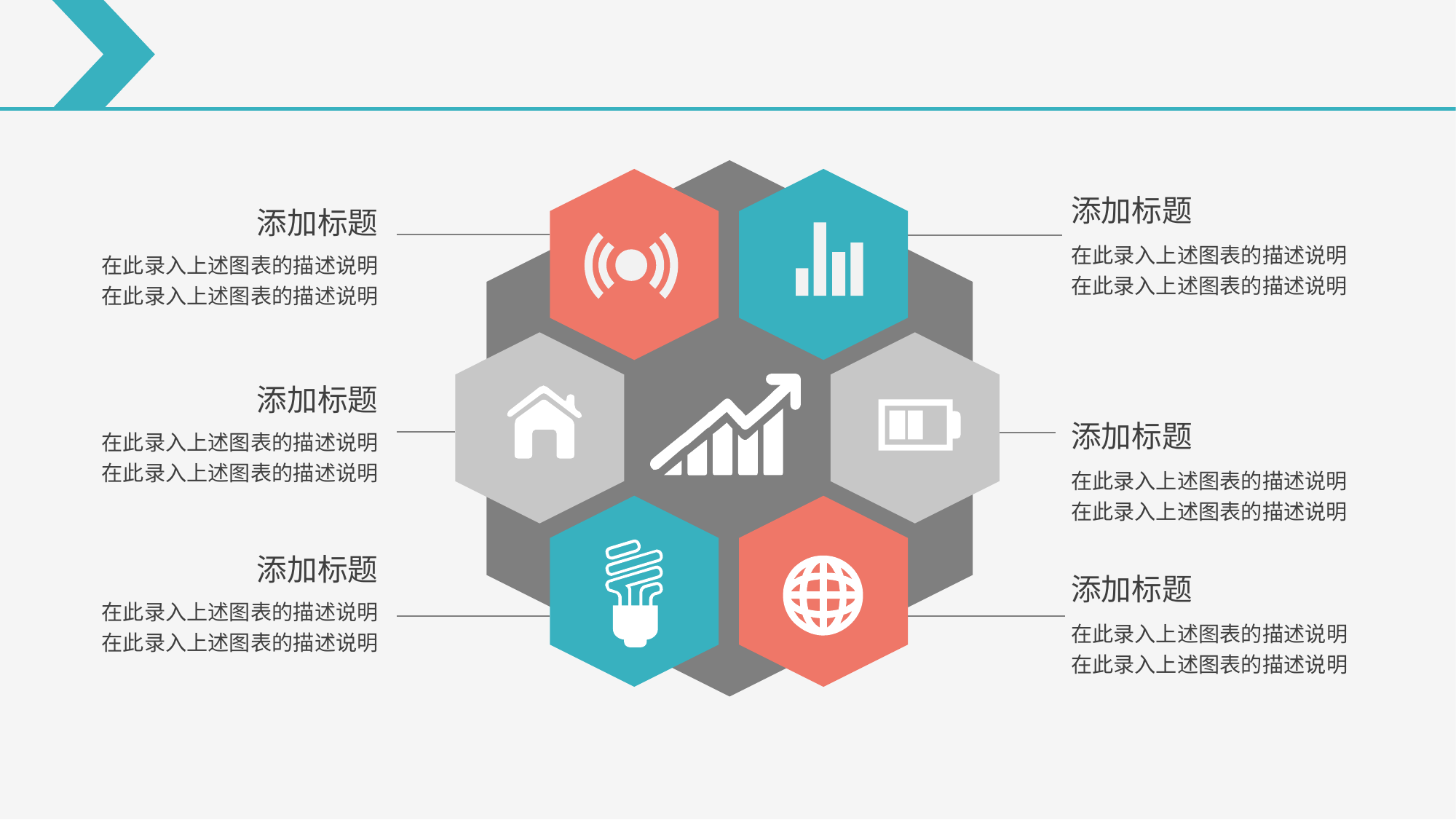

添加标题
添加标题
在此录入上述图表的描述说明在此录入上述图表的描述说明
在此录入上述图表的描述说明
在此录入上述图表的描述说明

添加标题
添加标题
在此录入上述图表的描述说明在此录入上述图表的描述说明
在此录入上述图表的描述说明在此录入上述图表的描述说明

添加标题
添加标题
在此录入上述图表的描述说明在此录入上述图表的描述说明
在此录入上述图表的描述说明
在此录入上述图表的描述说明